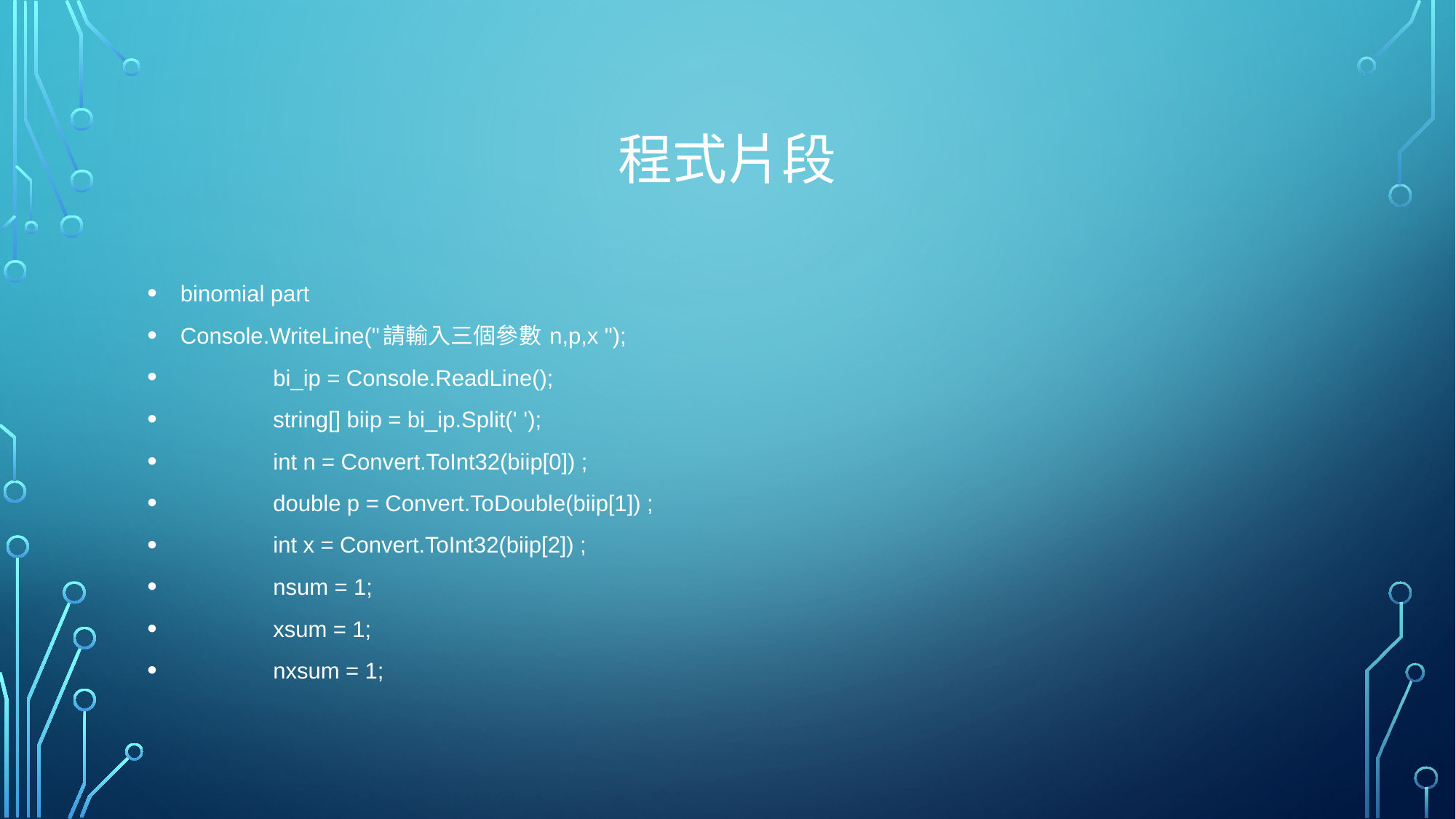

# 程式片段
 binomial part
 Console.WriteLine("請輸入三個參數 n,p,x ");
                bi_ip = Console.ReadLine();
                string[] biip = bi_ip.Split(' ');
                int n = Convert.ToInt32(biip[0]) ;
                double p = Convert.ToDouble(biip[1]) ;
                int x = Convert.ToInt32(biip[2]) ;
                nsum = 1;
                xsum = 1;
                nxsum = 1;